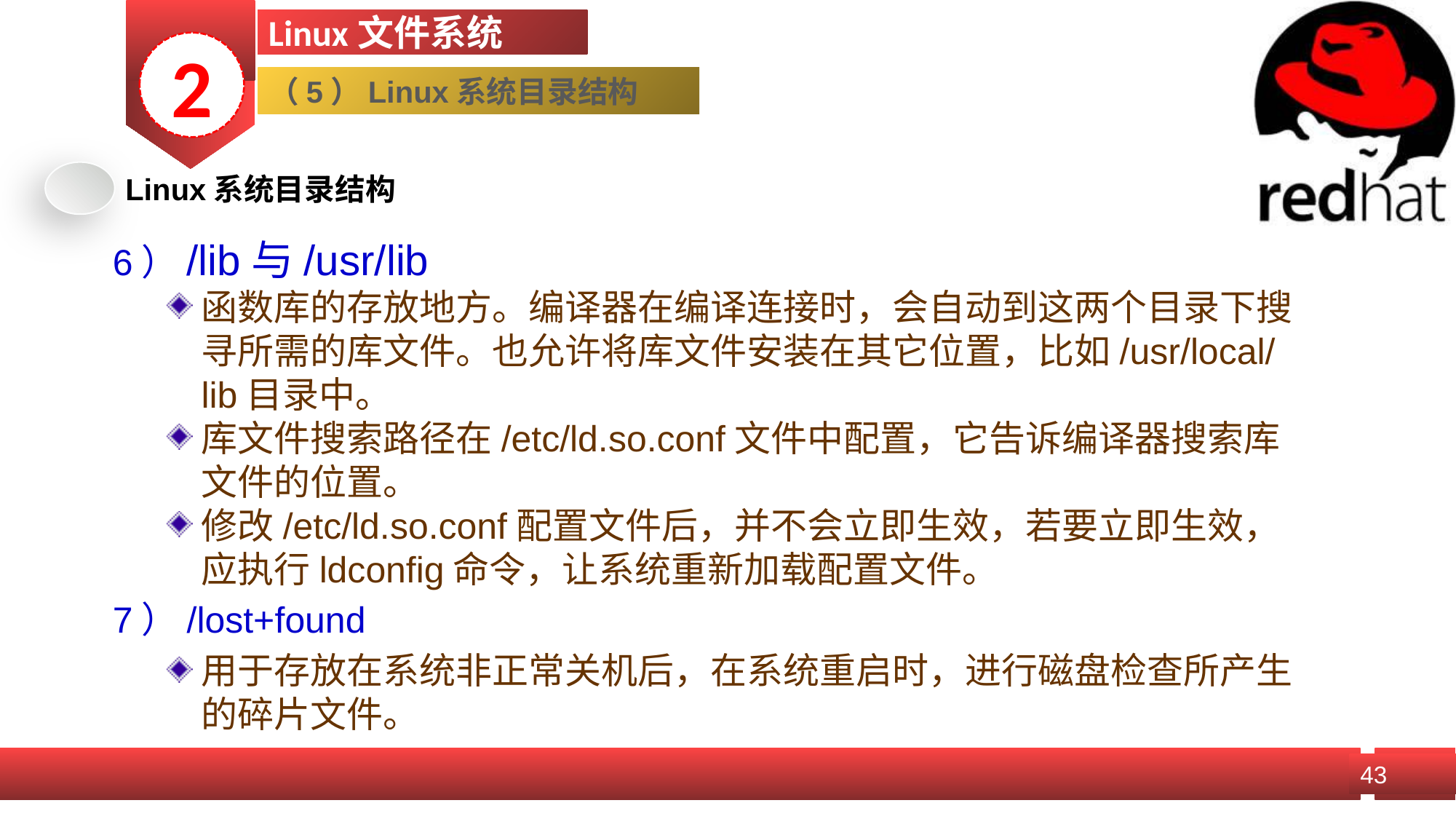

Linux文件系统
2
（5）Linux系统目录结构

Linux系统目录结构
6）/lib与/usr/lib
函数库的存放地方。编译器在编译连接时，会自动到这两个目录下搜寻所需的库文件。也允许将库文件安装在其它位置，比如/usr/local/lib目录中。
库文件搜索路径在/etc/ld.so.conf文件中配置，它告诉编译器搜索库文件的位置。
修改/etc/ld.so.conf配置文件后，并不会立即生效，若要立即生效，应执行ldconfig命令，让系统重新加载配置文件。
7）/lost+found
用于存放在系统非正常关机后，在系统重启时，进行磁盘检查所产生的碎片文件。